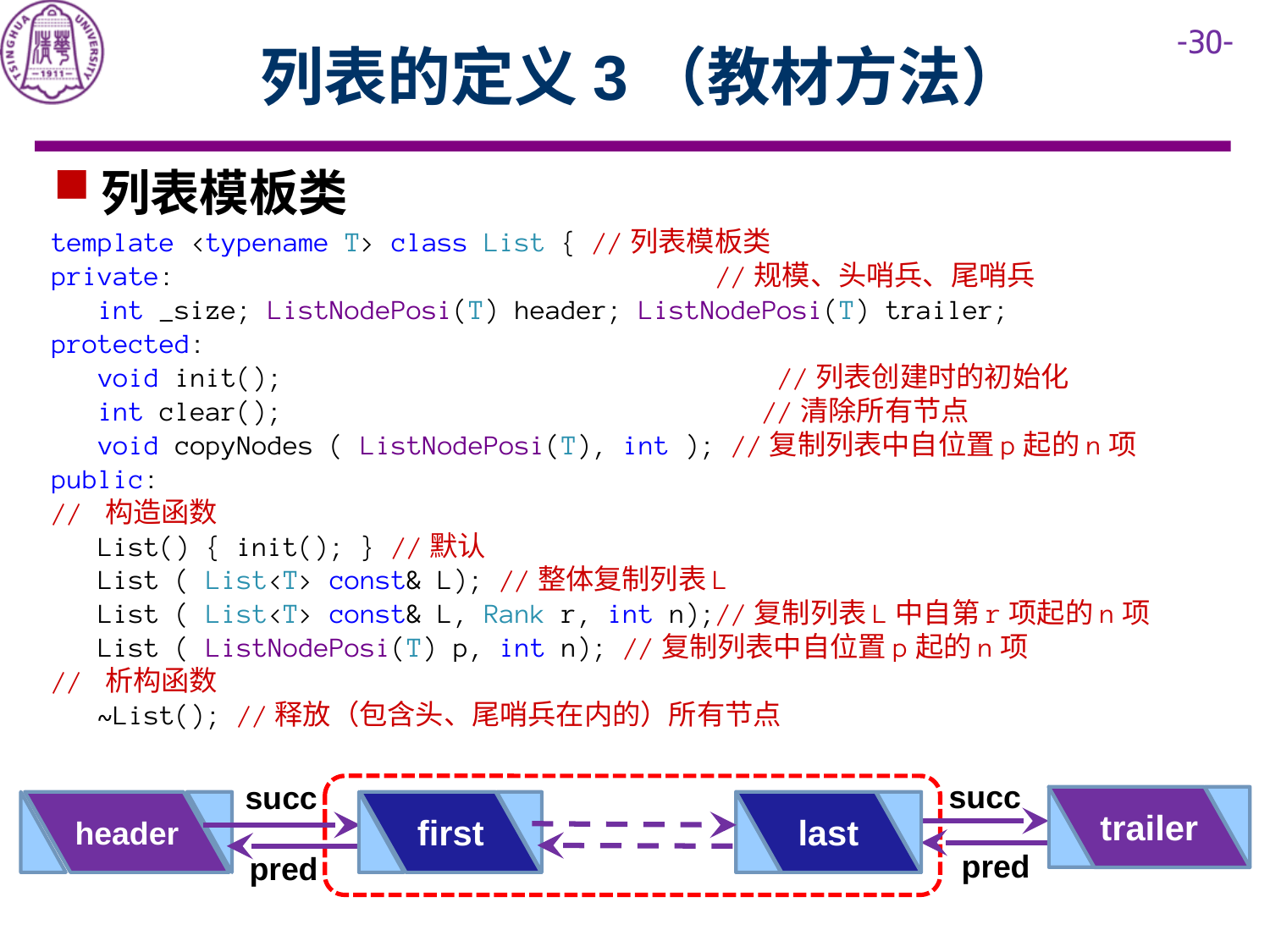

# 列表的定义3（教材方法）
列表模板类
template <typename T> class List { //列表模板类
private:                                   //规模、头哨兵、尾哨兵
   int _size; ListNodePosi(T) header; ListNodePosi(T) trailer;
protected:
   void init();                                //列表创建时的初始化
   int clear();                               //清除所有节点
   void copyNodes ( ListNodePosi(T), int ); //复制列表中自位置p起的n项
public:
// 构造函数
   List() { init(); } //默认
   List ( List<T> const& L); //整体复制列表L
   List ( List<T> const& L, Rank r, int n);//复制列表L中自第r项起的n项
   List ( ListNodePosi(T) p, int n); //复制列表中自位置p起的n项
// 析构函数
   ~List(); //释放（包含头、尾哨兵在内的）所有节点
succ
succ

trailer

last

first

header
pred
pred